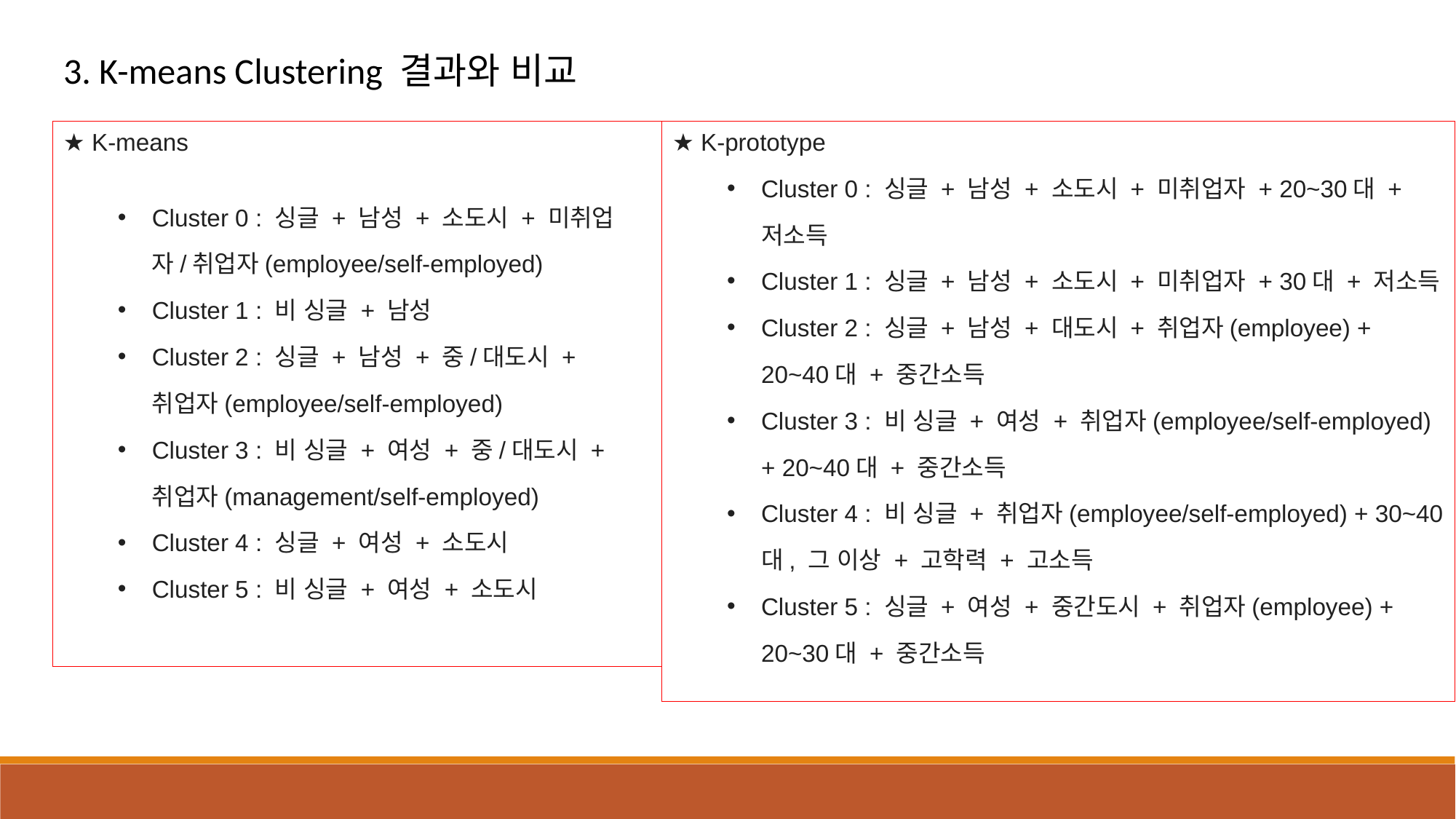

3. K-means Clustering 결과와 비교
★ K-means

Cluster 0 : 싱글 + 남성 + 소도시 + 미취업자/취업자(employee/self-employed)
Cluster 1 : 비 싱글 + 남성
Cluster 2 : 싱글 + 남성 + 중/대도시 + 취업자(employee/self-employed)
Cluster 3 : 비 싱글 + 여성 + 중/대도시 + 취업자(management/self-employed)
Cluster 4 : 싱글 + 여성 + 소도시
Cluster 5 : 비 싱글 + 여성 + 소도시

★ K-prototype
Cluster 0 : 싱글 + 남성 + 소도시 + 미취업자 + 20~30대 + 저소득
Cluster 1 : 싱글 + 남성 + 소도시 + 미취업자 + 30대 + 저소득
Cluster 2 : 싱글 + 남성 + 대도시 + 취업자(employee) + 20~40대 + 중간소득
Cluster 3 : 비 싱글 + 여성 + 취업자(employee/self-employed) + 20~40대 + 중간소득
Cluster 4 : 비 싱글 + 취업자(employee/self-employed) + 30~40대, 그 이상 + 고학력 + 고소득
Cluster 5 : 싱글 + 여성 + 중간도시 + 취업자(employee) + 20~30대 + 중간소득